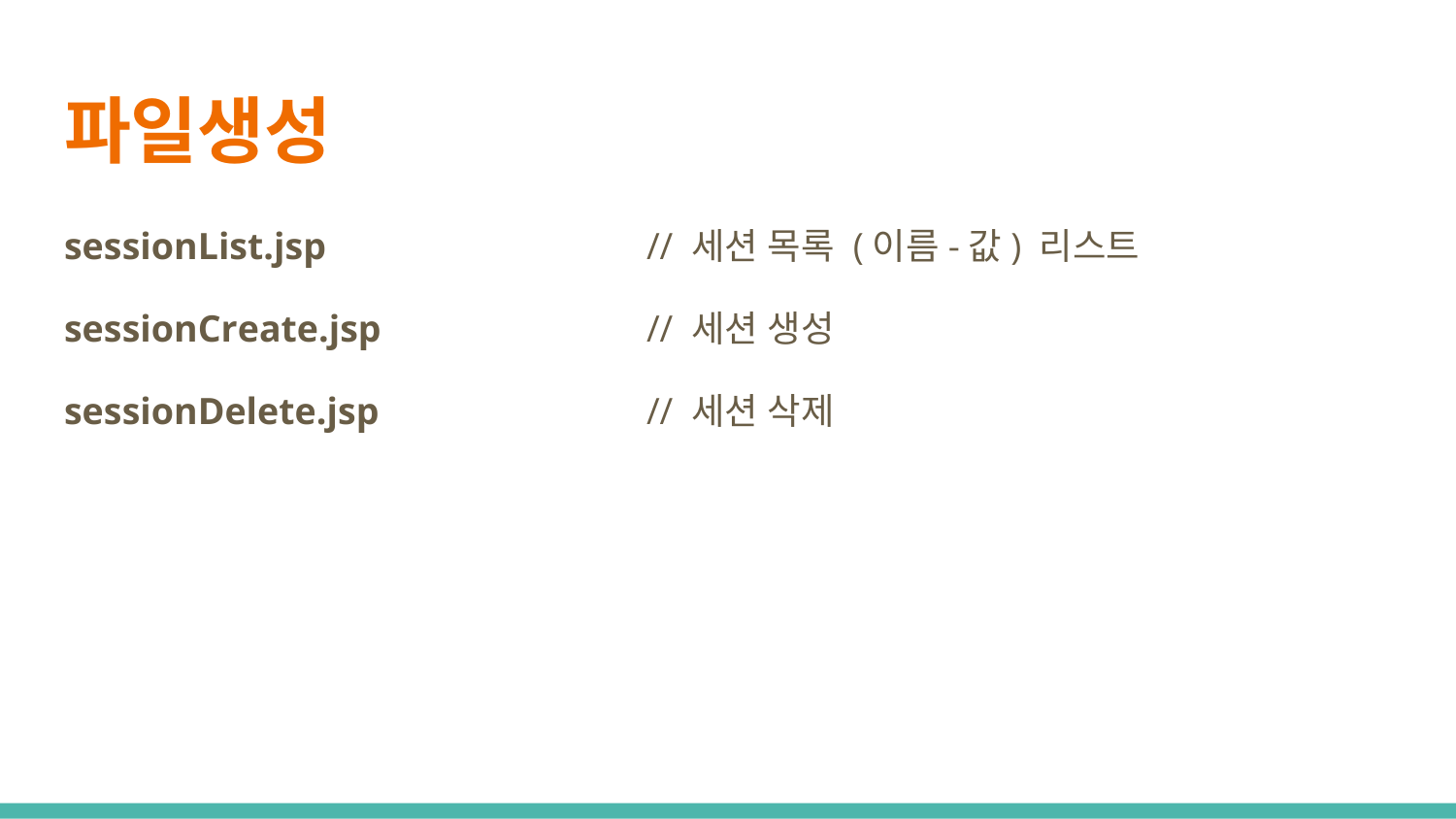

# 파일생성
sessionList.jsp      		// 세션 목록 (이름-값) 리스트
sessionCreate.jsp		// 세션 생성
sessionDelete.jsp		// 세션 삭제